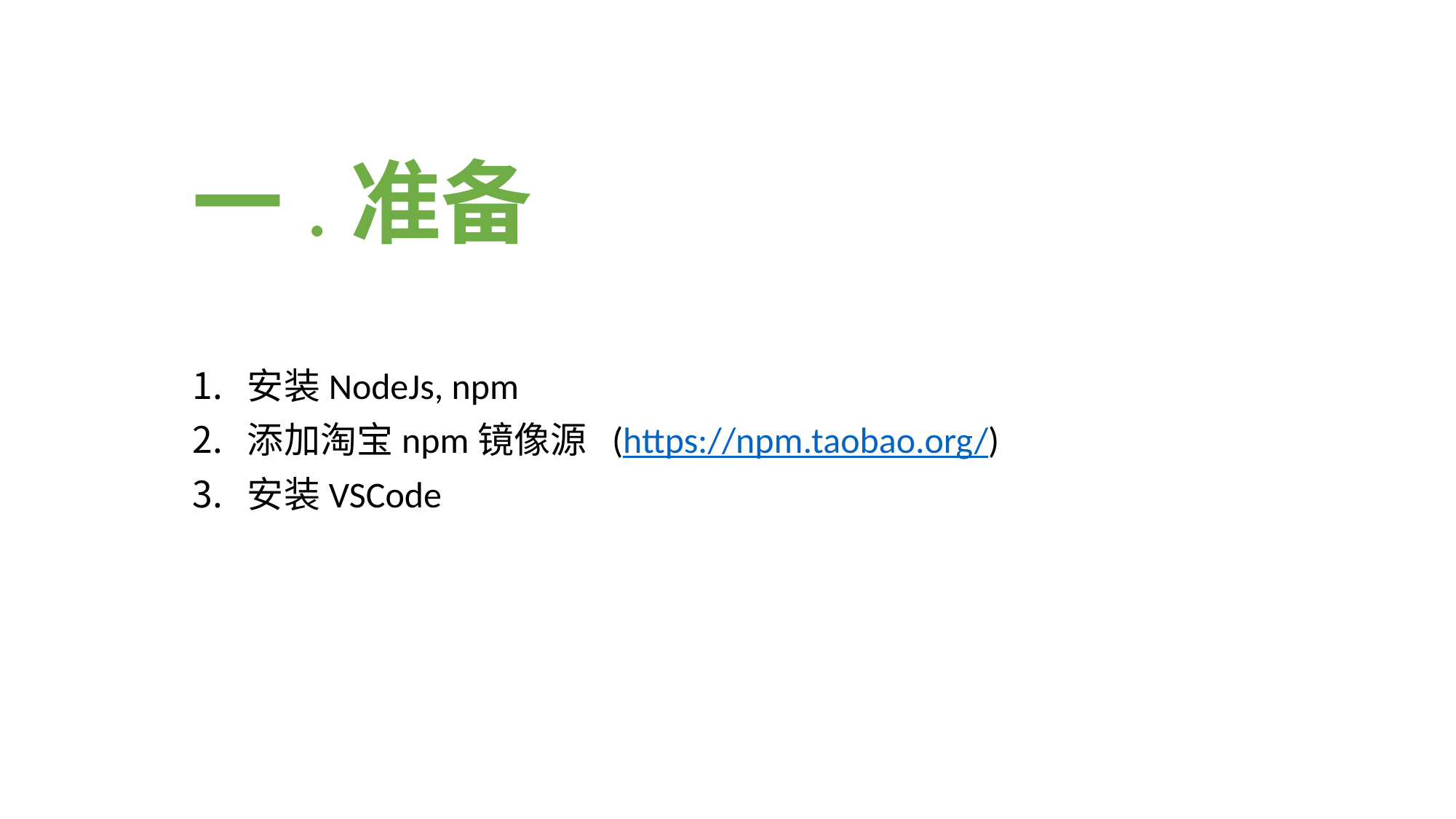

# 一.准备
安装NodeJs, npm
添加淘宝npm镜像源  (https://npm.taobao.org/)
安装VSCode